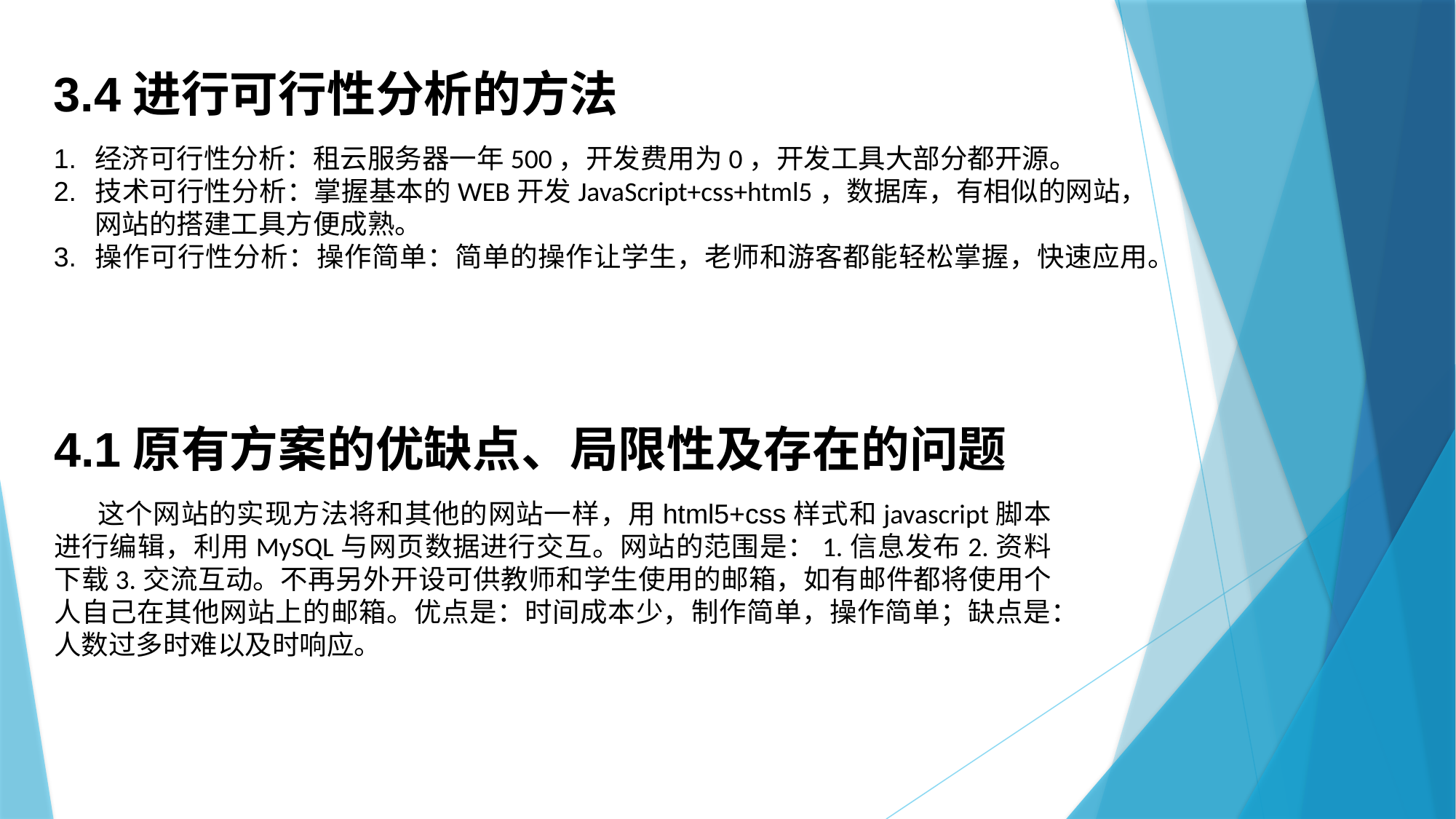

3.4进行可行性分析的方法
经济可行性分析：租云服务器一年500，开发费用为0，开发工具大部分都开源。
技术可行性分析：掌握基本的WEB开发JavaScript+css+html5，数据库，有相似的网站，网站的搭建工具方便成熟。
操作可行性分析：操作简单：简单的操作让学生，老师和游客都能轻松掌握，快速应用。
4.1原有方案的优缺点、局限性及存在的问题
  这个网站的实现方法将和其他的网站一样，用html5+css样式和javascript脚本进行编辑，利用MySQL与网页数据进行交互。网站的范围是：1.信息发布2.资料下载3.交流互动。不再另外开设可供教师和学生使用的邮箱，如有邮件都将使用个人自己在其他网站上的邮箱。优点是：时间成本少，制作简单，操作简单；缺点是：人数过多时难以及时响应。